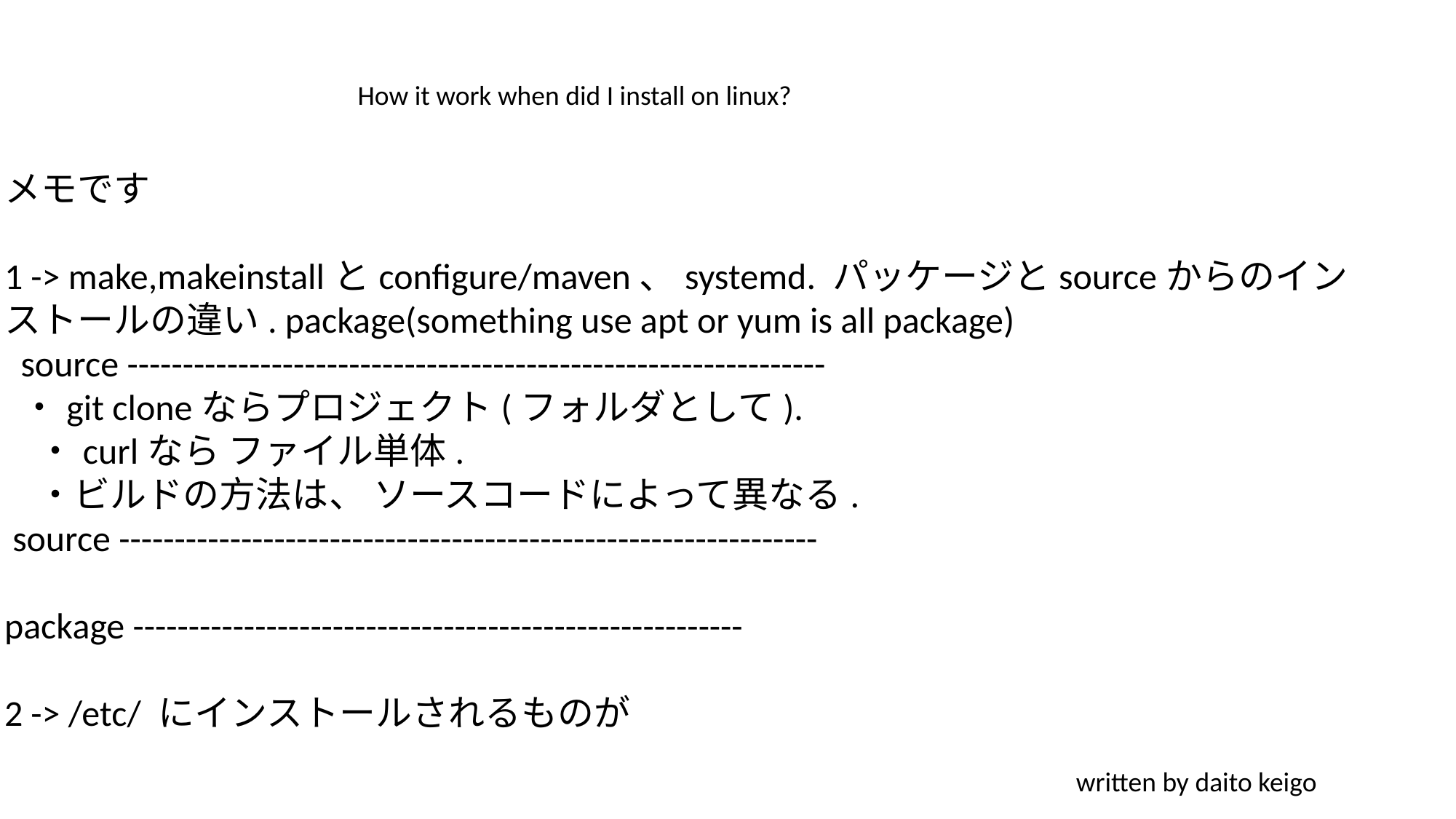

How it work when did I install on linux?

メモです

1 -> make,makeinstallとconfigure/maven、systemd. パッケージとsourceからのインストールの違い. package(something use apt or yum is all package)
  source ---------------------------------------------------------------
 ・git cloneならプロジェクト(フォルダとして).
   ・curlなら ファイル単体.
   ・ビルドの方法は、 ソースコードによって異なる.
 source ---------------------------------------------------------------

package -------------------------------------------------------

2 -> /etc/ にインストールされるものが

written by daito keigo